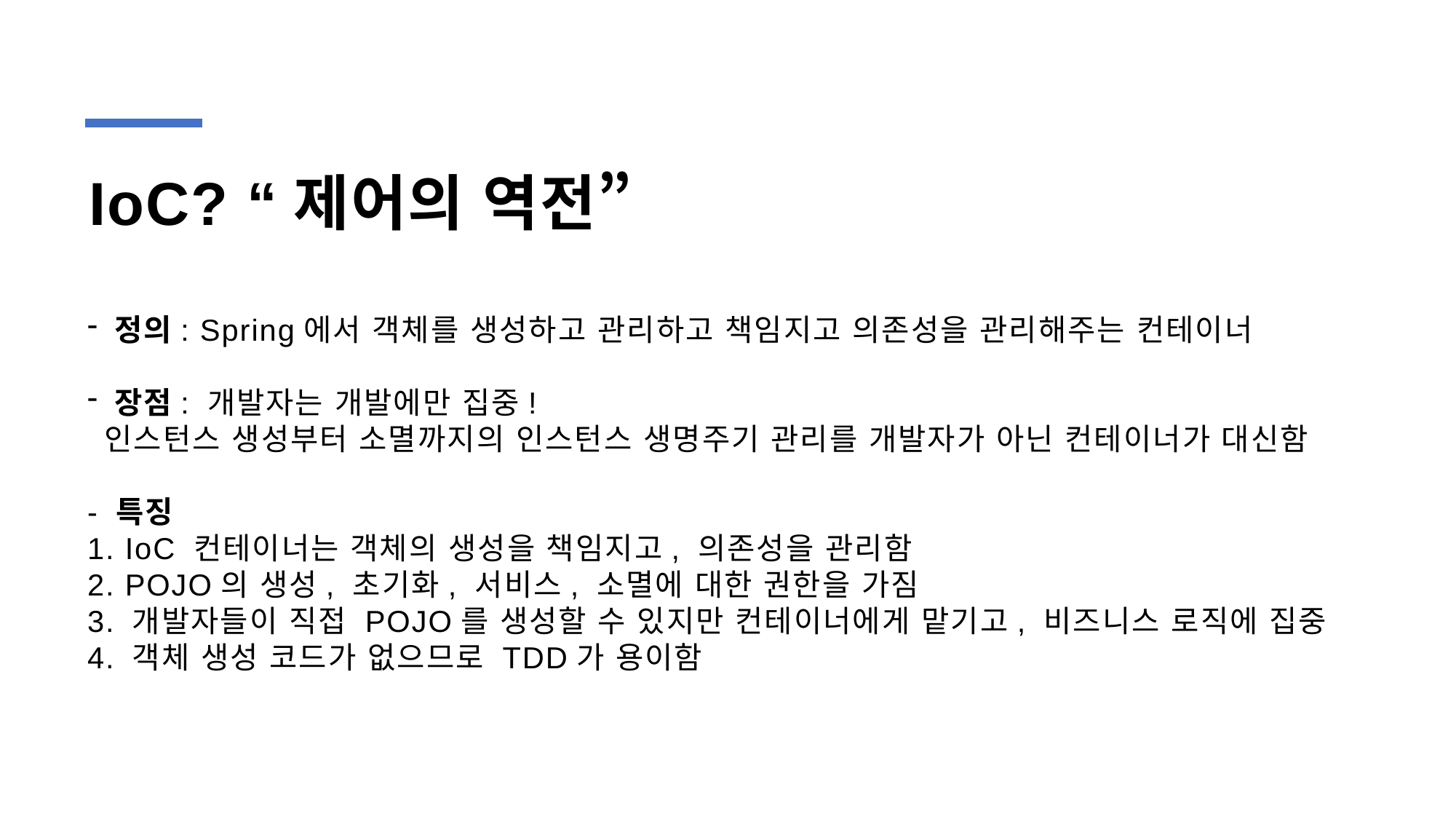

# IoC? “제어의 역전”
정의: Spring에서 객체를 생성하고 관리하고 책임지고 의존성을 관리해주는 컨테이너
장점: 개발자는 개발에만 집중!
 인스턴스 생성부터 소멸까지의 인스턴스 생명주기 관리를 개발자가 아닌 컨테이너가 대신함
- 특징
1. IoC 컨테이너는 객체의 생성을 책임지고, 의존성을 관리함
2. POJO의 생성, 초기화, 서비스, 소멸에 대한 권한을 가짐
3. 개발자들이 직접 POJO를 생성할 수 있지만 컨테이너에게 맡기고, 비즈니스 로직에 집중
4. 객체 생성 코드가 없으므로 TDD가 용이함